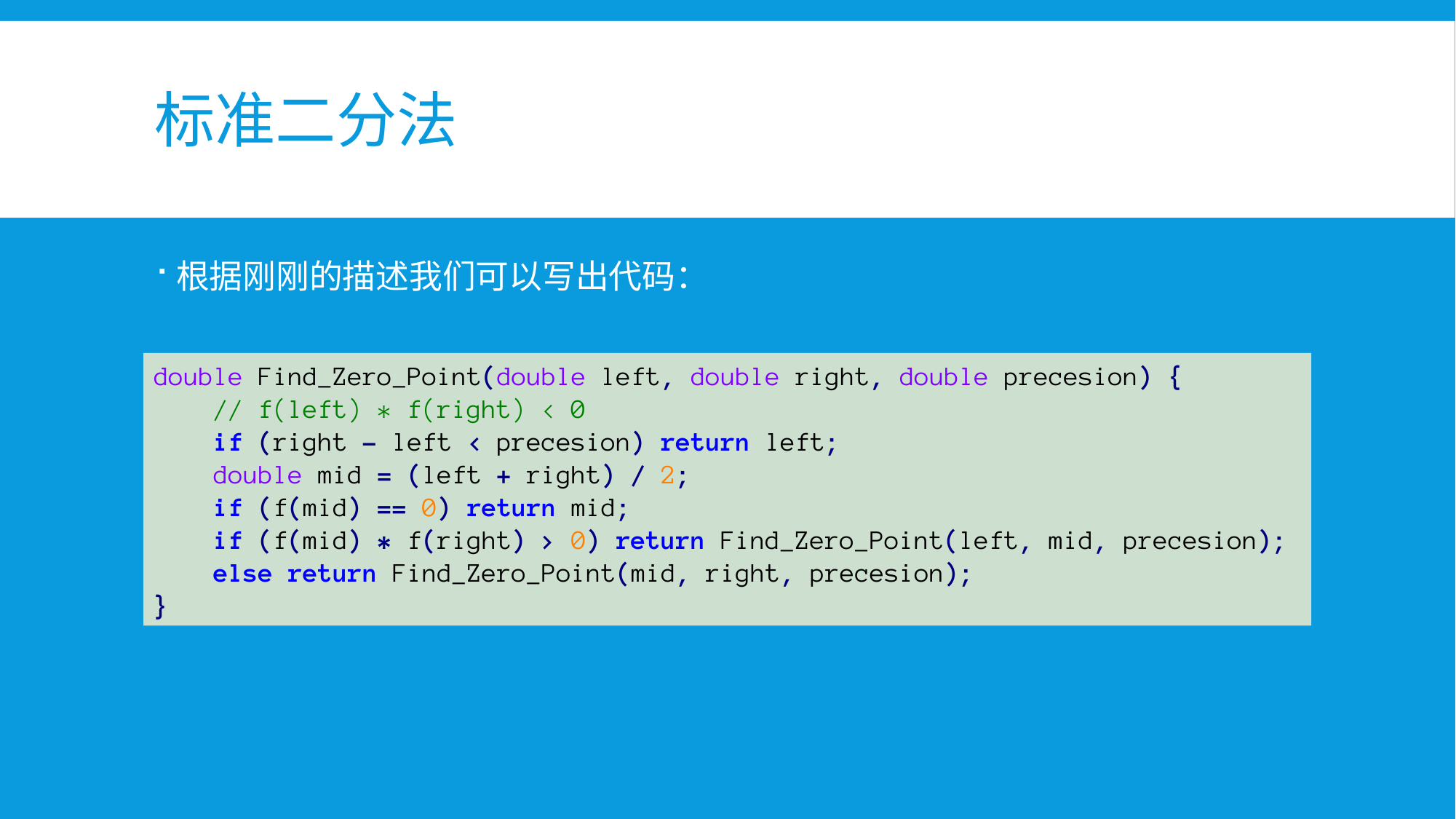

# 标准二分法
根据刚刚的描述我们可以写出代码：

double Find_Zero_Point(double left, double right, double precesion) {
    // f(left) * f(right) < 0
    if (right - left < precesion) return left;
    double mid = (left + right) / 2;
    if (f(mid) == 0) return mid;
    if (f(mid) * f(right) > 0) return Find_Zero_Point(left, mid, precesion);
    else return Find_Zero_Point(mid, right, precesion);
}